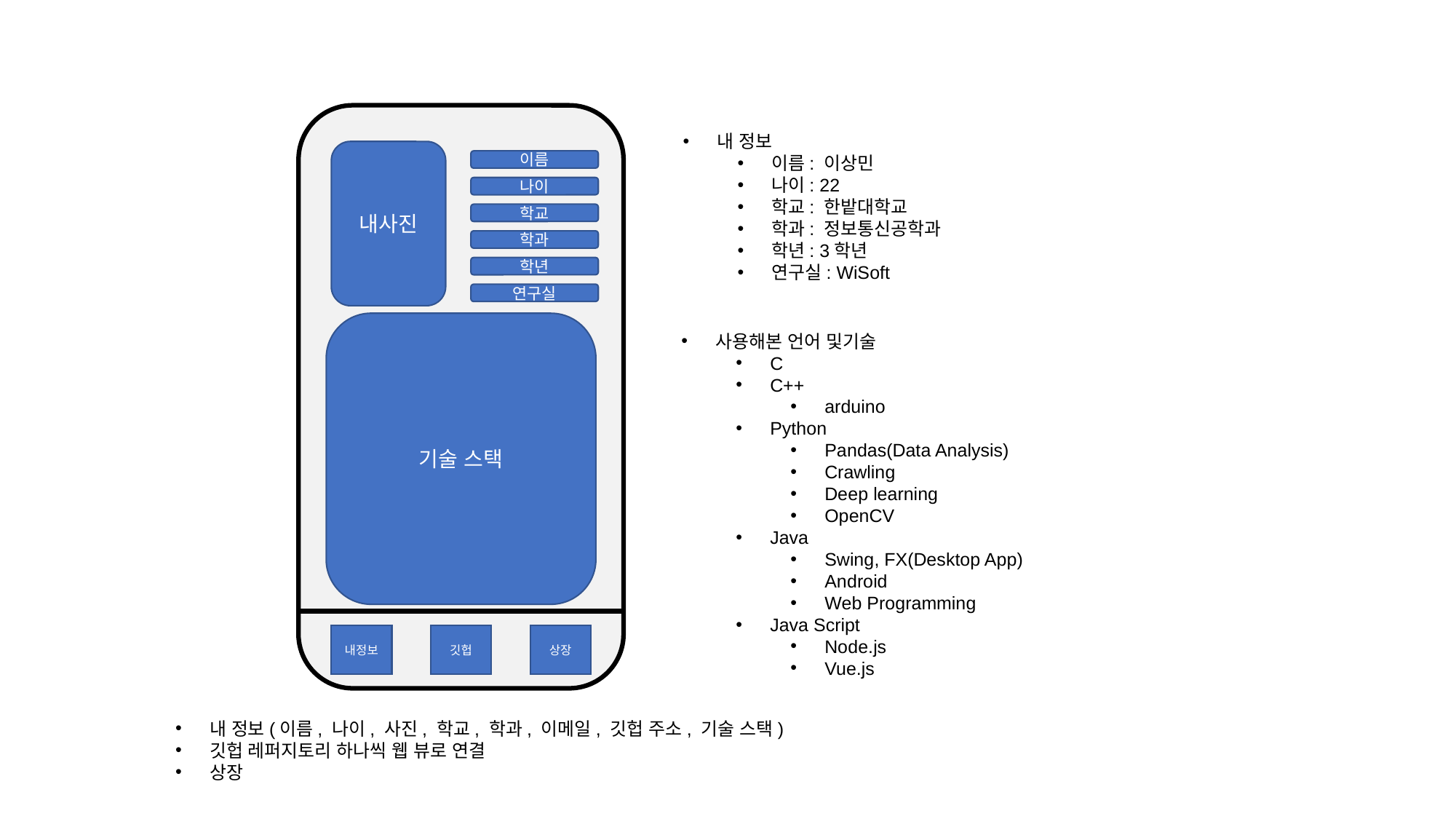

내사진
이름
나이
학교
학과
학년
연구실
기술 스택
내정보
깃헙
상장
내 정보
이름: 이상민
나이: 22
학교: 한밭대학교
학과: 정보통신공학과
학년: 3학년
연구실: WiSoft
사용해본 언어 및기술
C
C++
arduino
Python
Pandas(Data Analysis)
Crawling
Deep learning
OpenCV
Java
Swing, FX(Desktop App)
Android
Web Programming
Java Script
Node.js
Vue.js
내 정보(이름, 나이, 사진, 학교, 학과, 이메일, 깃헙 주소, 기술 스택)
깃헙 레퍼지토리 하나씩 웹 뷰로 연결
상장